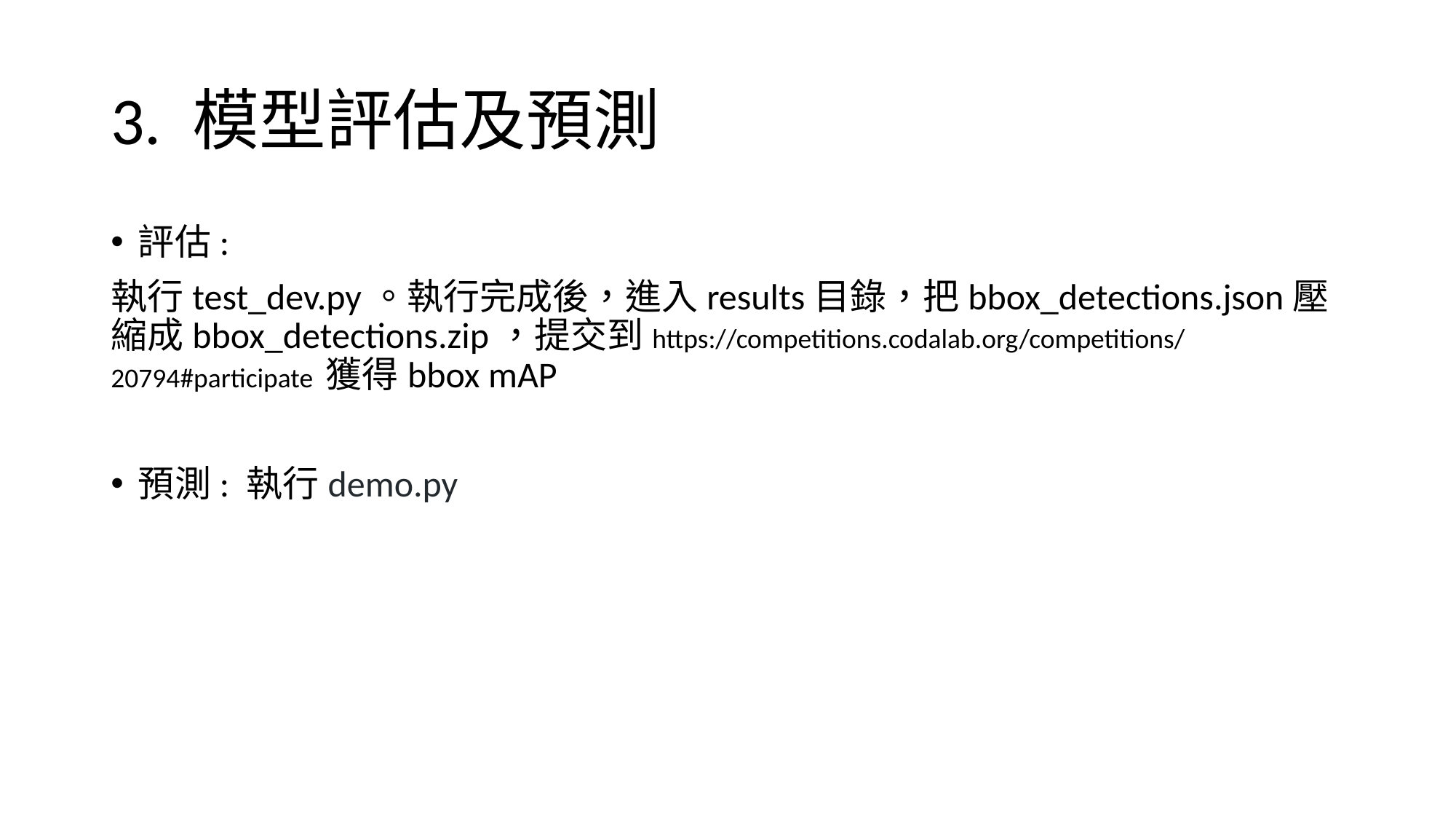

# 3. 模型評估及預測
評估:
執行test_dev.py。執行完成後，進入results目錄，把bbox_detections.json壓縮成bbox_detections.zip，提交到https://competitions.codalab.org/competitions/20794#participate 獲得bbox mAP

預測: 執行demo.py